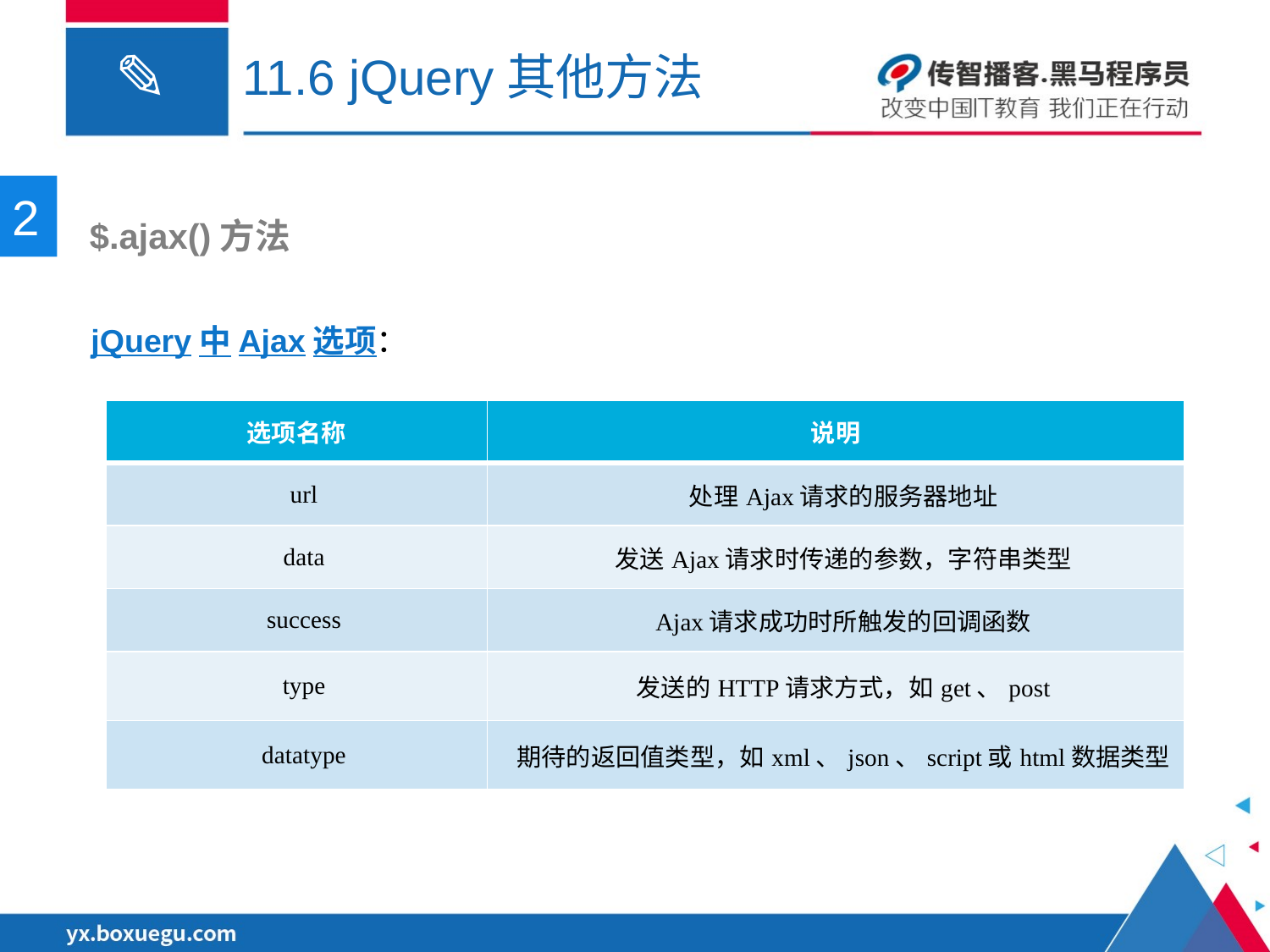

# 11.6 jQuery其他方法

2
  $.ajax()方法
jQuery中Ajax选项：
| 选项名称 | 说明 |
| --- | --- |
| url | 处理Ajax请求的服务器地址 |
| data | 发送Ajax请求时传递的参数，字符串类型 |
| success | Ajax请求成功时所触发的回调函数 |
| type | 发送的HTTP请求方式，如get、post |
| datatype | 期待的返回值类型，如xml、json、script或html数据类型 |